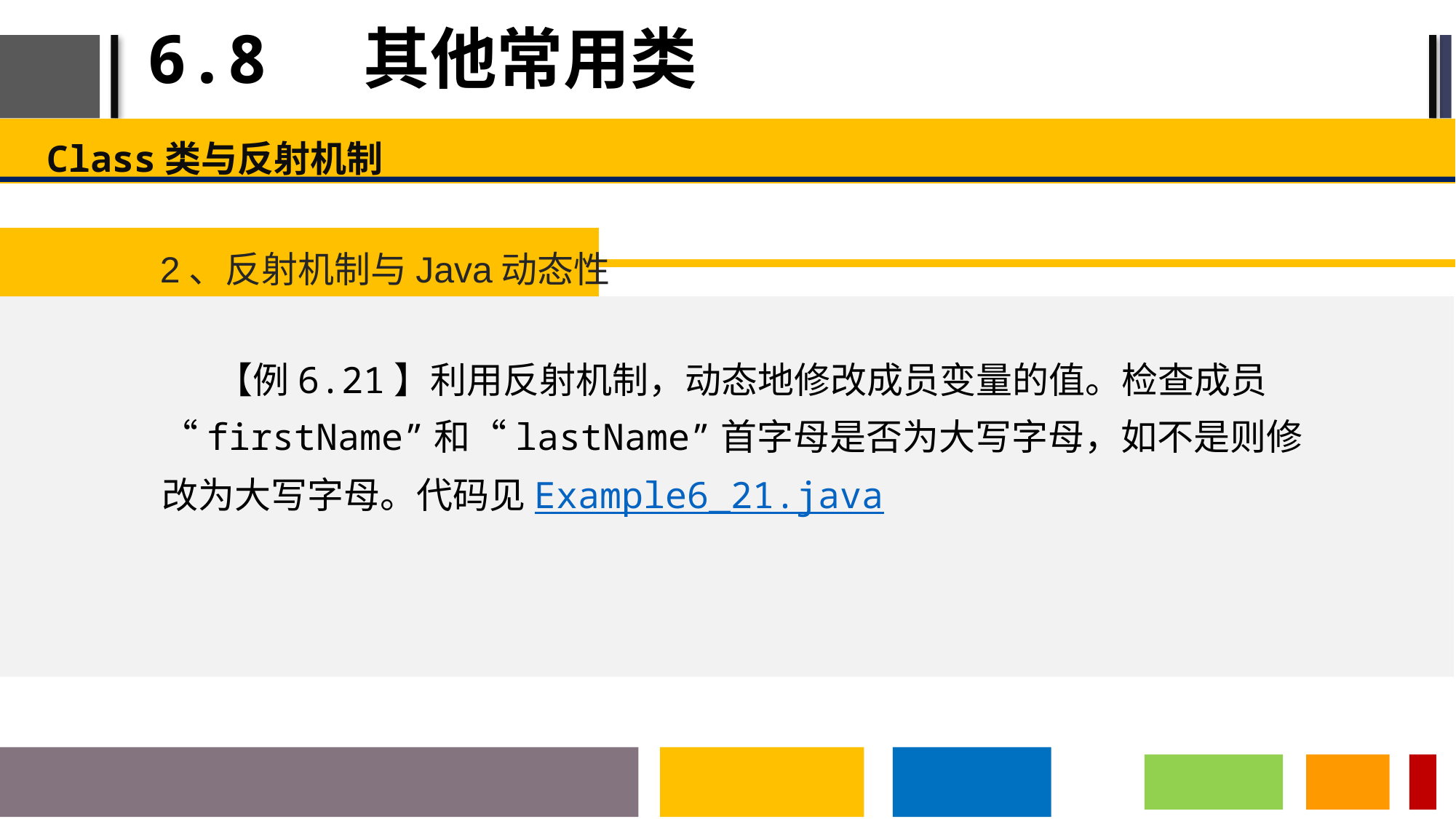

# 6.8  其他常用类

Class类与反射机制

1、什么是反射？

2、反射机制与Java动态性

【例6.21】利用反射机制，动态地修改成员变量的值。检查成员“firstName”和“lastName”首字母是否为大写字母，如不是则修改为大写字母。代码见Example6_21.java